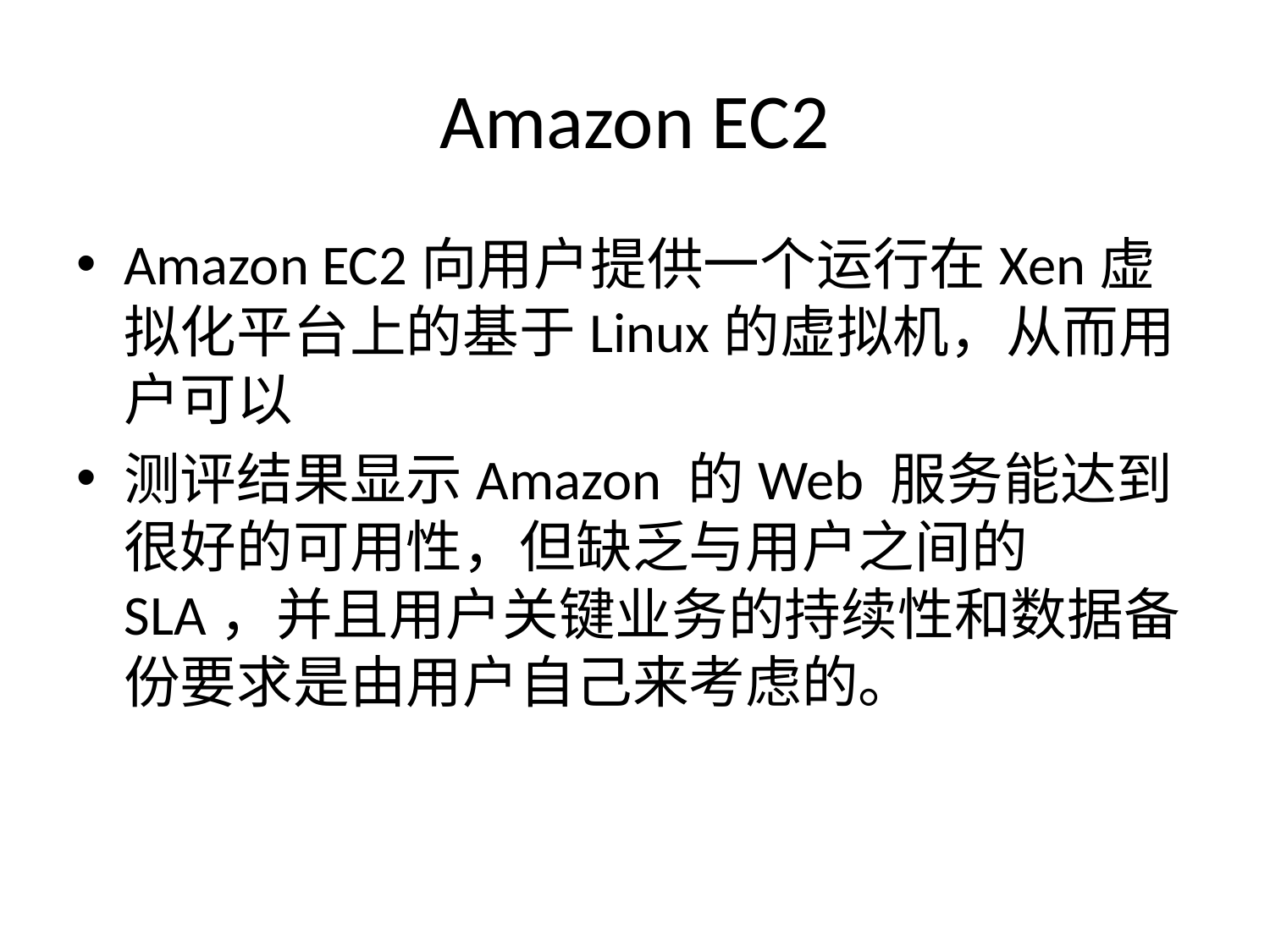

# Amazon EC2
Amazon EC2向用户提供一个运行在Xen虚拟化平台上的基于Linux的虚拟机，从而用户可以
测评结果显示Amazon 的Web 服务能达到很好的可用性，但缺乏与用户之间的SLA，并且用户关键业务的持续性和数据备份要求是由用户自己来考虑的。